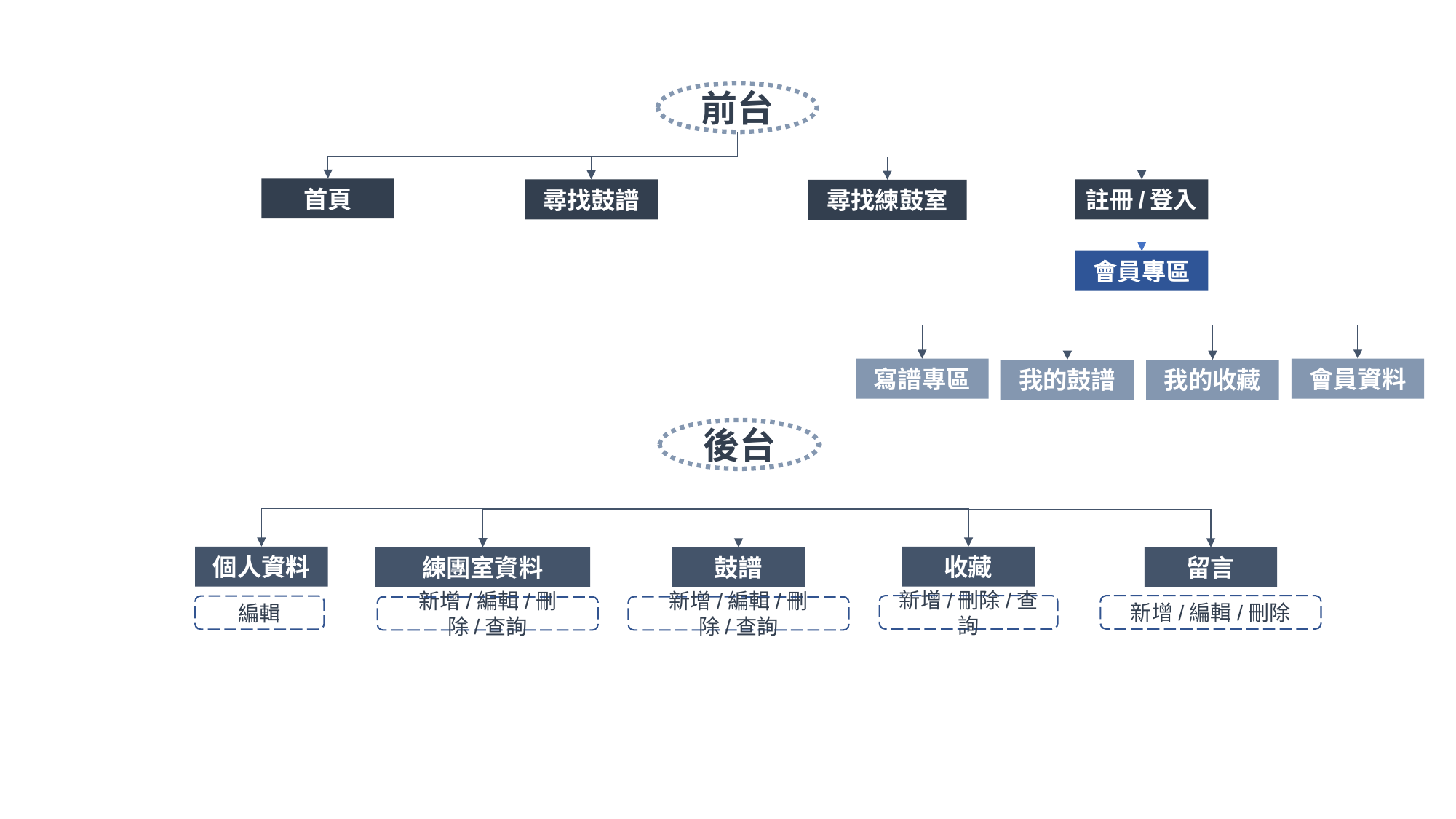

前台
首頁
尋找鼓譜
註冊/登入
尋找練鼓室
會員專區
寫譜專區
會員資料
我的鼓譜
我的收藏
後台
個人資料
收藏
練團室資料
鼓譜
留言
新增/編輯/刪除
新增/刪除/查詢
編輯
新增/編輯/刪除/查詢
新增/編輯/刪除/查詢